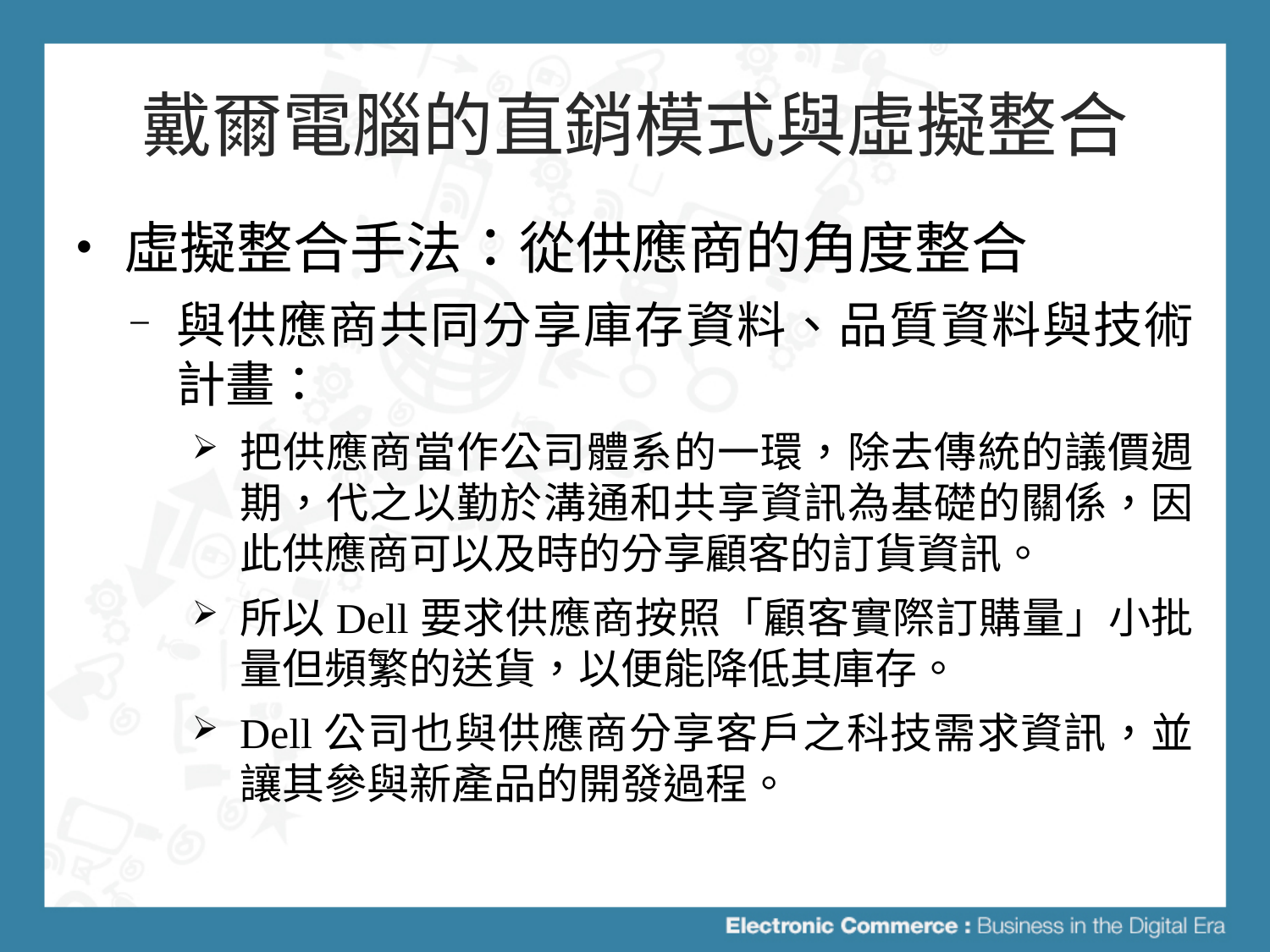

# 戴爾電腦的直銷模式與虛擬整合
虛擬整合手法：從供應商的角度整合
與供應商共同分享庫存資料、品質資料與技術計畫：
把供應商當作公司體系的一環，除去傳統的議價週期，代之以勤於溝通和共享資訊為基礎的關係，因此供應商可以及時的分享顧客的訂貨資訊。
所以Dell要求供應商按照「顧客實際訂購量」小批量但頻繁的送貨，以便能降低其庫存。
Dell公司也與供應商分享客戶之科技需求資訊，並讓其參與新產品的開發過程。